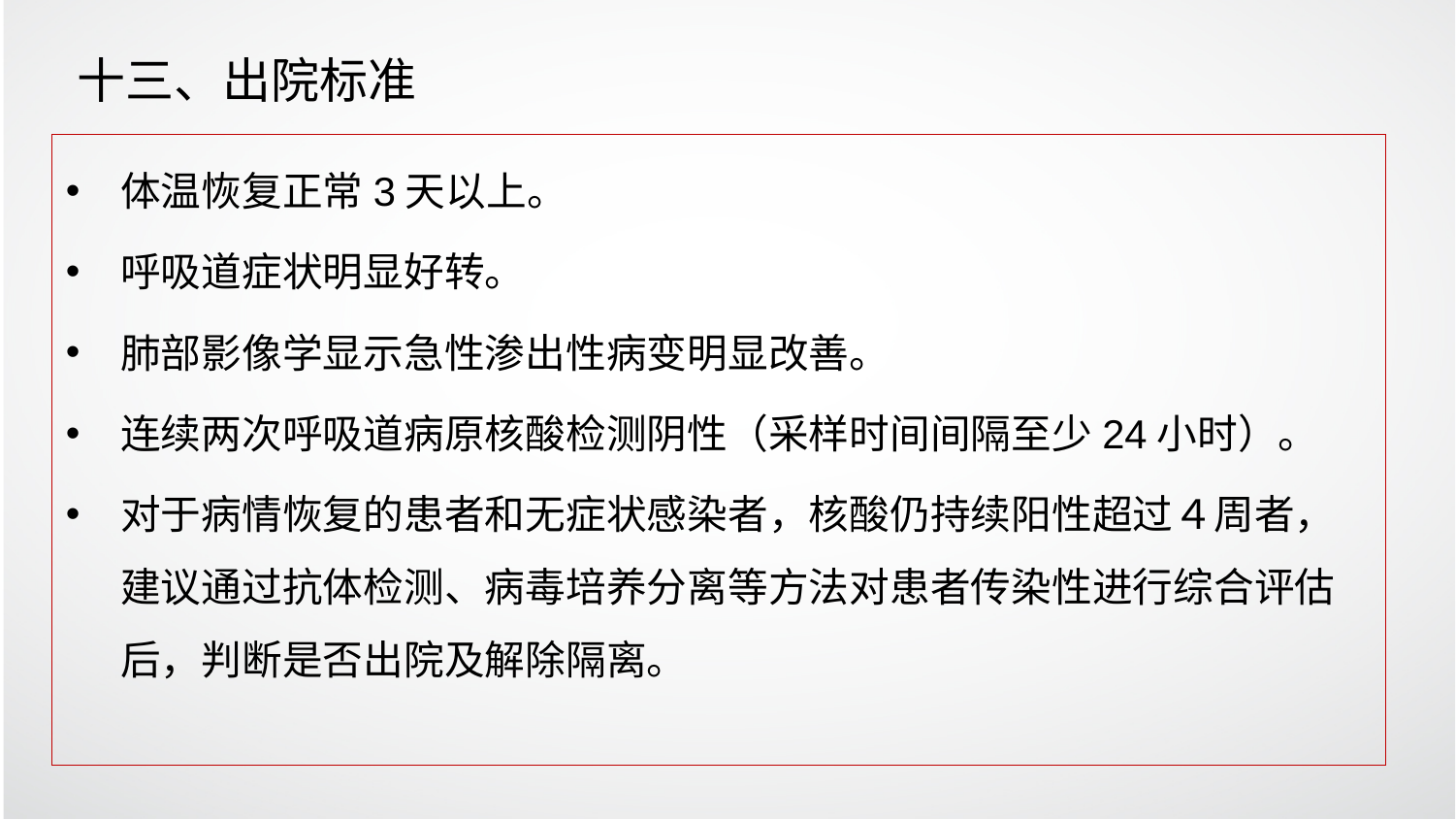

# 十三、出院标准
体温恢复正常3天以上。
呼吸道症状明显好转。
肺部影像学显示急性渗出性病变明显改善。
连续两次呼吸道病原核酸检测阴性（采样时间间隔至少24小时）。
对于病情恢复的患者和无症状感染者，核酸仍持续阳性超过４周者，建议通过抗体检测、病毒培养分离等方法对患者传染性进行综合评估后，判断是否出院及解除隔离。